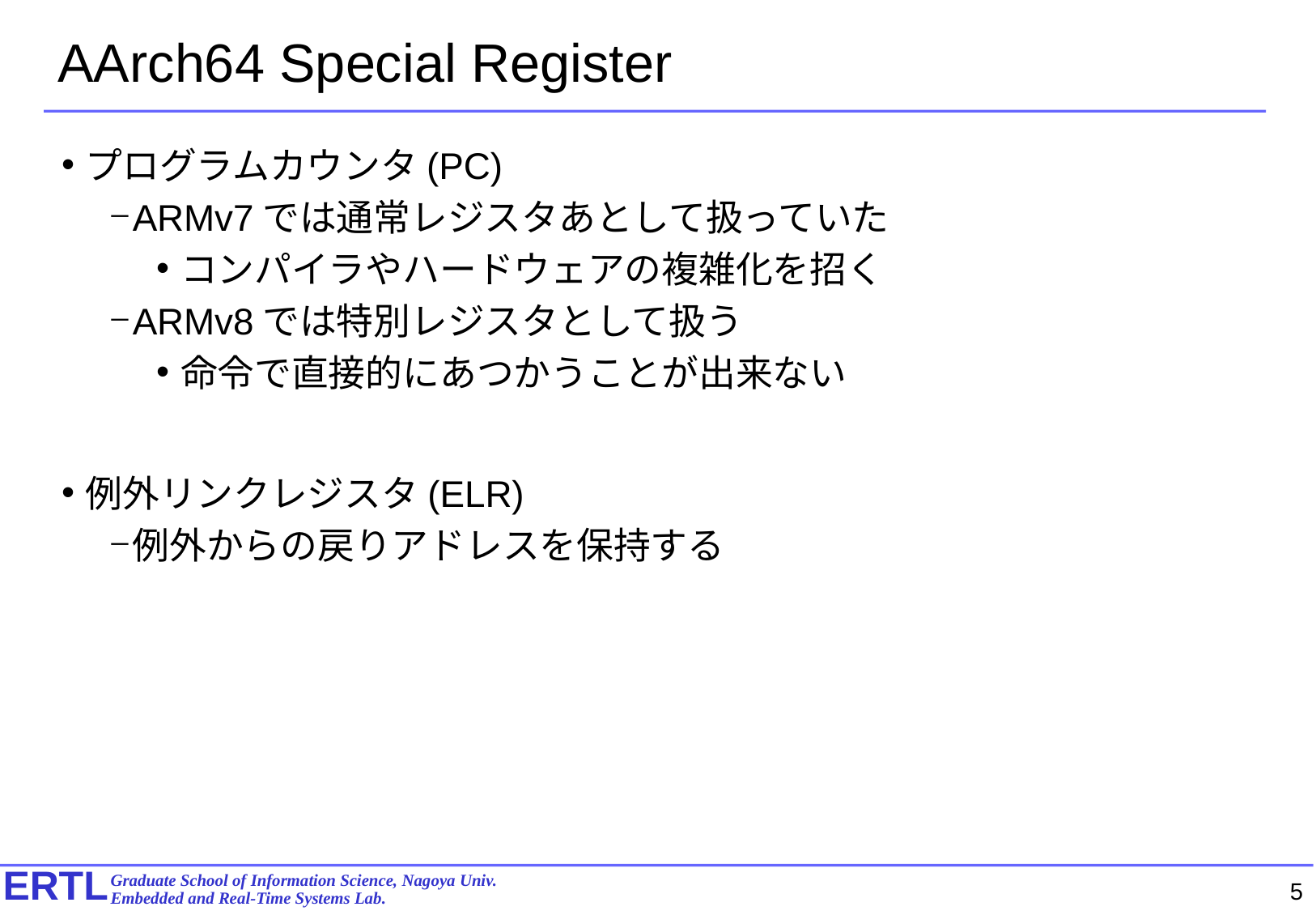

# AArch64 Special Register
プログラムカウンタ(PC)
ARMv7では通常レジスタあとして扱っていた
コンパイラやハードウェアの複雑化を招く
ARMv8では特別レジスタとして扱う
命令で直接的にあつかうことが出来ない

例外リンクレジスタ(ELR)
例外からの戻りアドレスを保持する

5